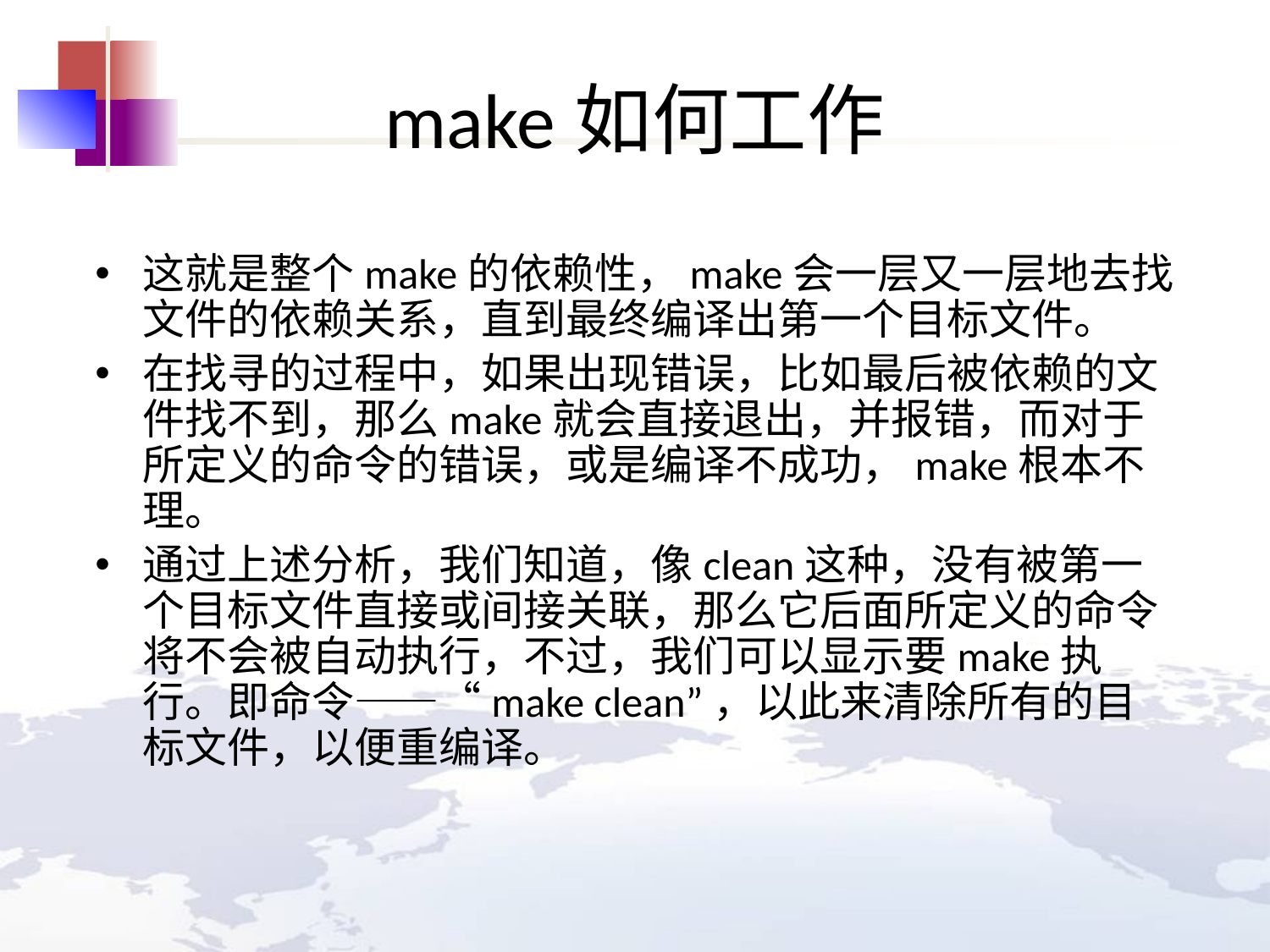

# make如何工作
这就是整个make的依赖性，make会一层又一层地去找文件的依赖关系，直到最终编译出第一个目标文件。
在找寻的过程中，如果出现错误，比如最后被依赖的文件找不到，那么make就会直接退出，并报错，而对于所定义的命令的错误，或是编译不成功，make根本不理。
通过上述分析，我们知道，像clean这种，没有被第一个目标文件直接或间接关联，那么它后面所定义的命令将不会被自动执行，不过，我们可以显示要make执行。即命令——“make clean”，以此来清除所有的目标文件，以便重编译。